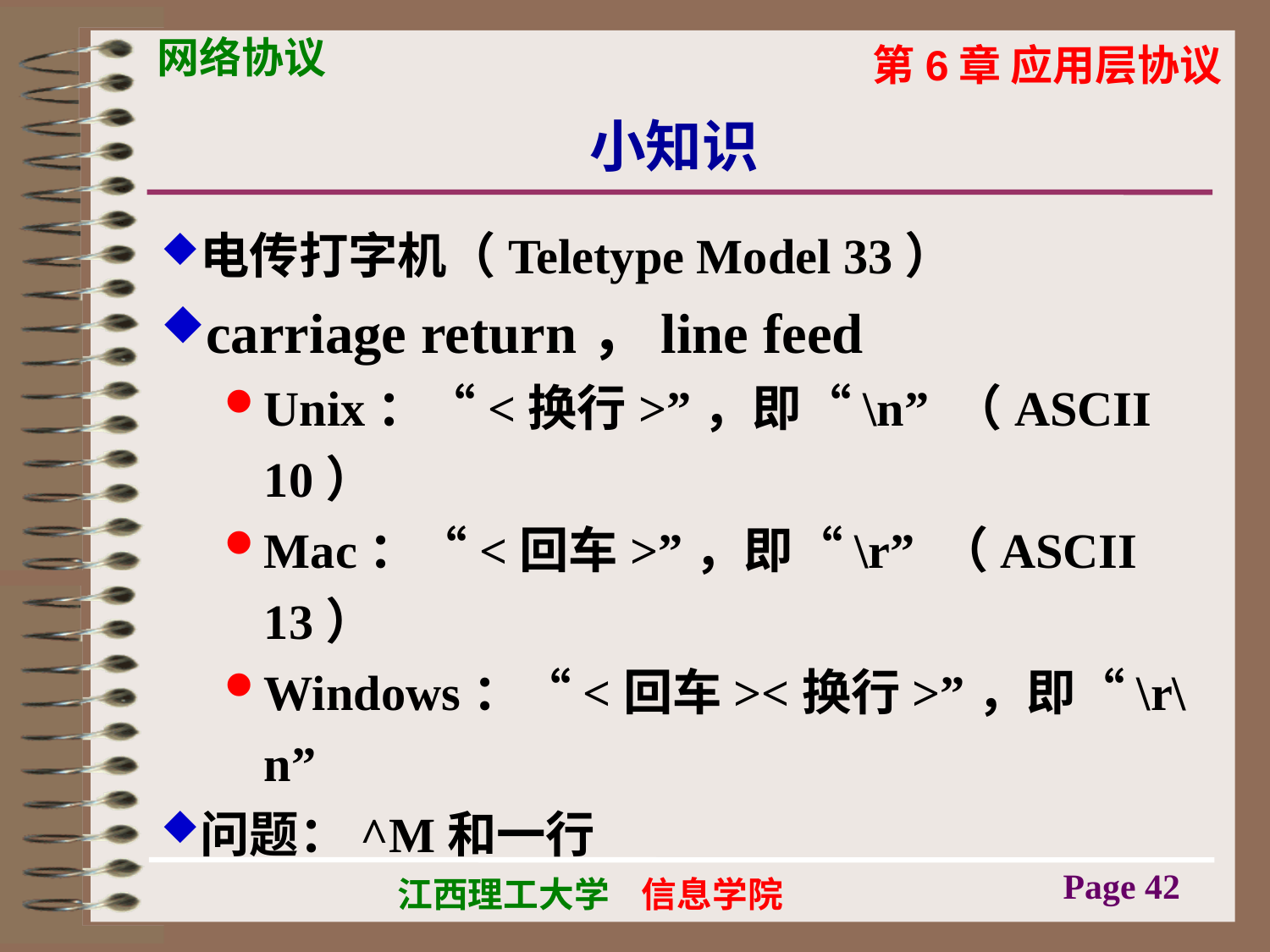

# 小知识
电传打字机（Teletype Model 33）
carriage return，line feed
Unix：“<换行>”，即“\n” （ASCII 10）
Mac：“<回车>”，即“\r” （ASCII 13）
Windows：“<回车><换行>”，即“\r\n”
问题：^M和一行

Page 42